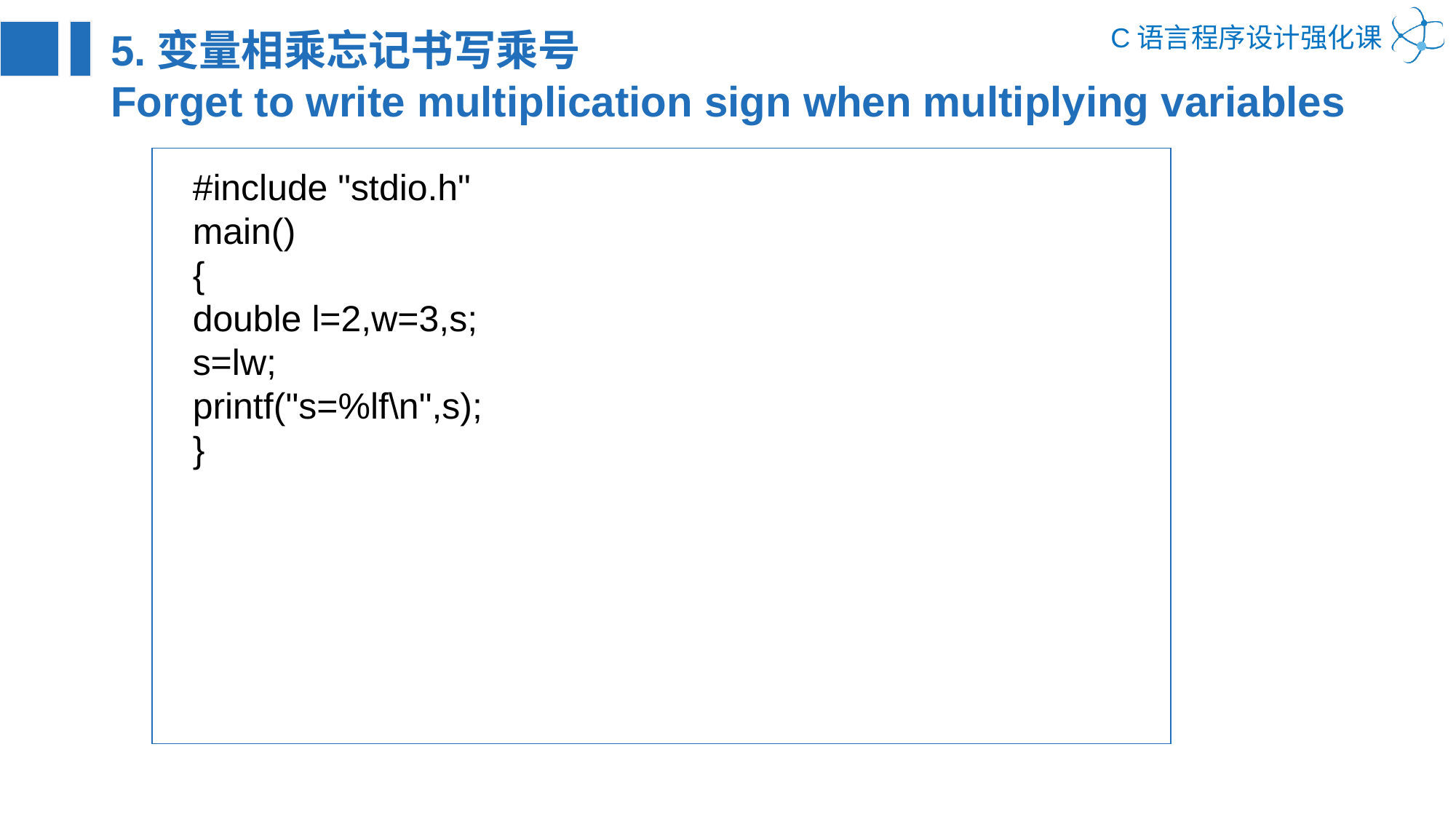

5.变量相乘忘记书写乘号
Forget to write multiplication sign when multiplying variables

#include "stdio.h"
main()
{
double l=2,w=3,s;
s=lw;
printf("s=%lf\n",s);
}